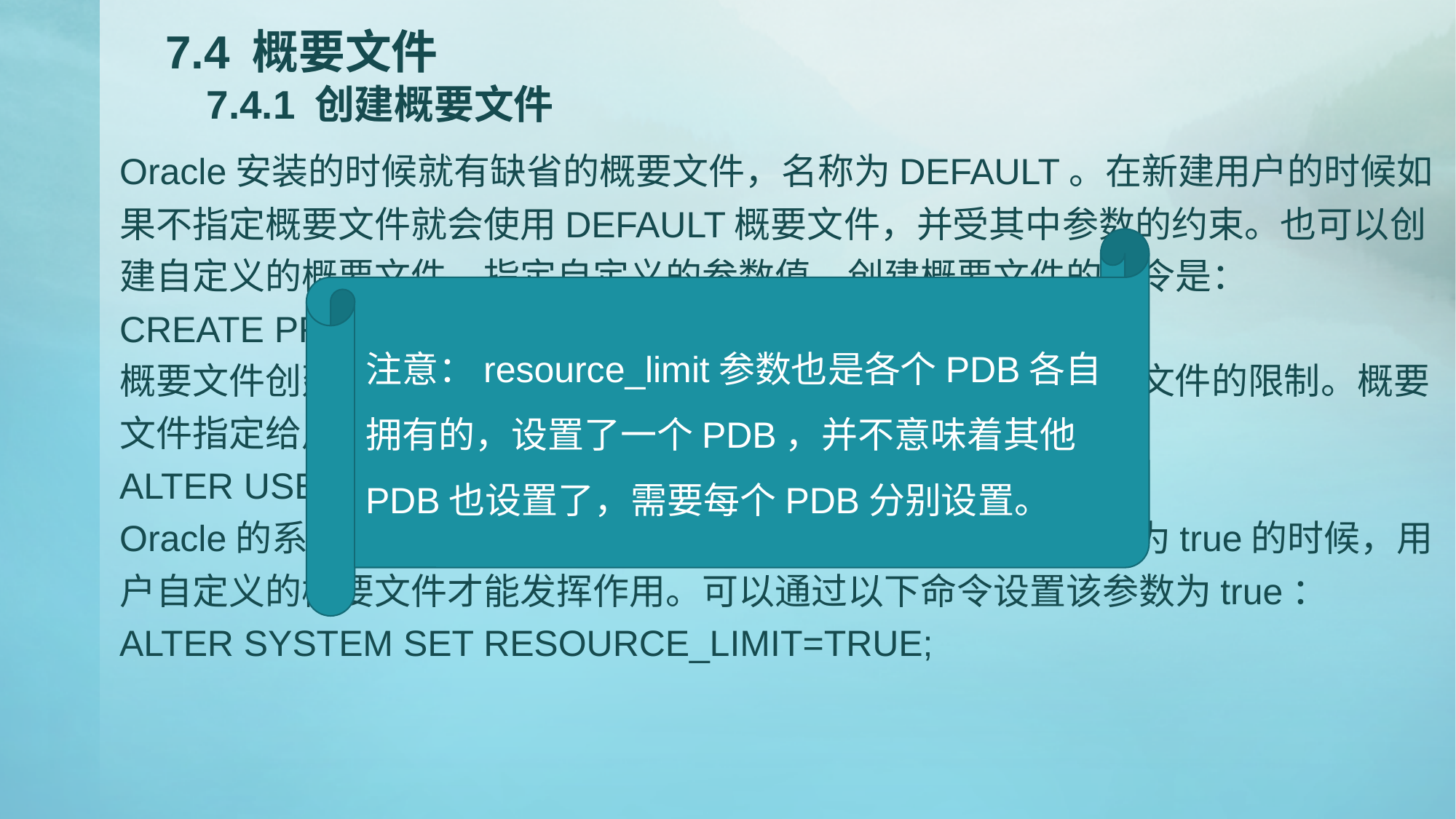

# 7.4 概要文件 7.4.1 创建概要文件
Oracle安装的时候就有缺省的概要文件，名称为DEFAULT。在新建用户的时候如果不指定概要文件就会使用DEFAULT概要文件，并受其中参数的约束。也可以创建自定义的概要文件，指定自定义的参数值。创建概要文件的命令是：
CREATE PROFILE 概要文件名称 LIMIT 参数名 参数值 …
概要文件创建之后，可以指定给用户，让用户资源受到这个概要文件的限制。概要文件指定给用户的命令是：
ALTER USER 用户名 PROFILE 概要文件名称
Oracle的系统参数resource_limit决定概要文件是否起作用。值为true的时候，用户自定义的概要文件才能发挥作用。可以通过以下命令设置该参数为true：
ALTER SYSTEM SET RESOURCE_LIMIT=TRUE;

注意：resource_limit参数也是各个PDB各自拥有的，设置了一个PDB，并不意味着其他PDB也设置了，需要每个PDB分别设置。